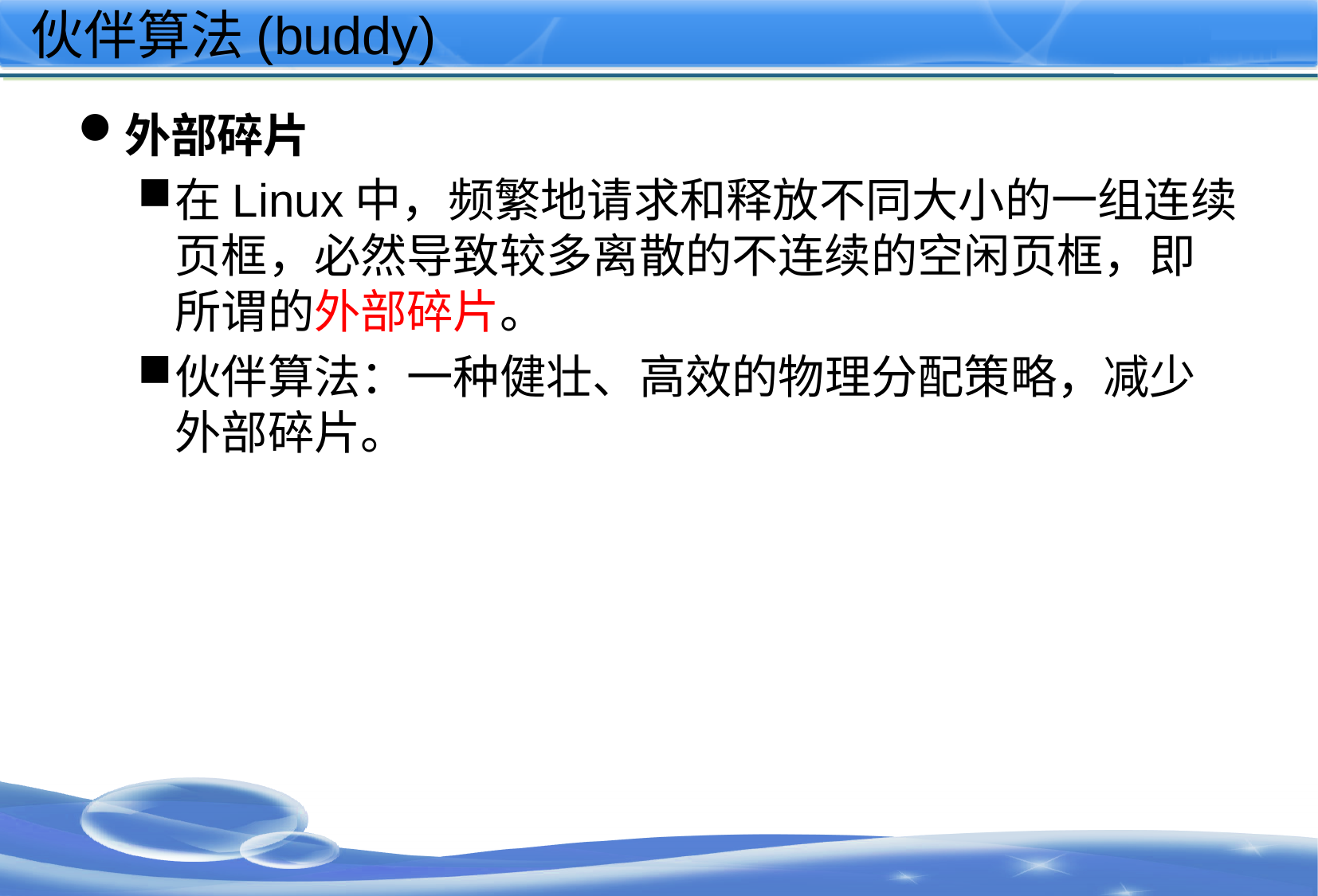

# 伙伴算法(buddy)
外部碎片
在Linux中，频繁地请求和释放不同大小的一组连续页框，必然导致较多离散的不连续的空闲页框，即所谓的外部碎片。
伙伴算法：一种健壮、高效的物理分配策略，减少外部碎片。